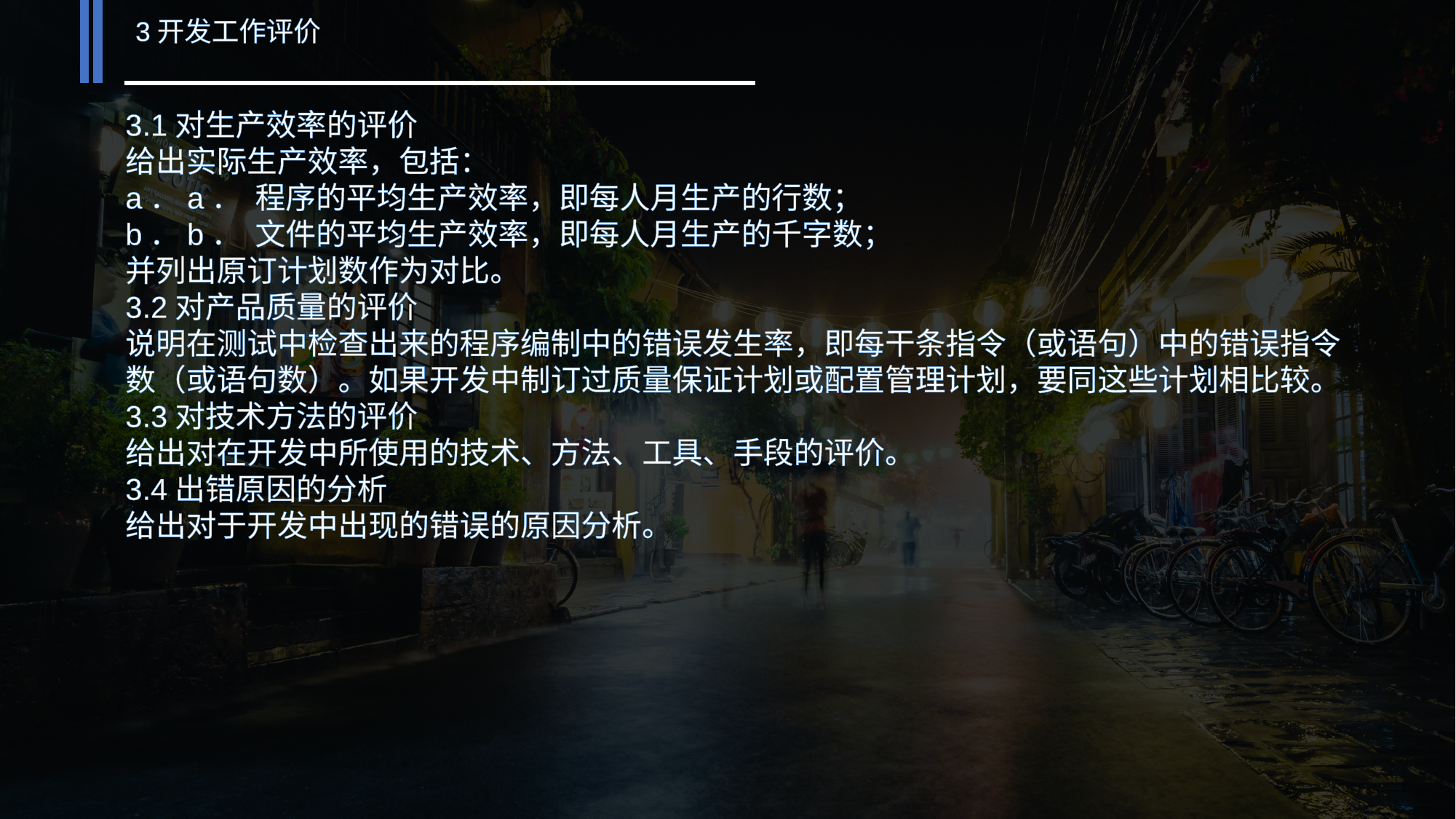

3开发工作评价
3.1对生产效率的评价
给出实际生产效率，包括：
a．a．  程序的平均生产效率，即每人月生产的行数；
b．b．  文件的平均生产效率，即每人月生产的千字数；
并列出原订计划数作为对比。
3.2对产品质量的评价
说明在测试中检查出来的程序编制中的错误发生率，即每干条指令（或语句）中的错误指令数（或语句数）。如果开发中制订过质量保证计划或配置管理计划，要同这些计划相比较。
3.3对技术方法的评价
给出对在开发中所使用的技术、方法、工具、手段的评价。
3.4出错原因的分析
给出对于开发中出现的错误的原因分析。